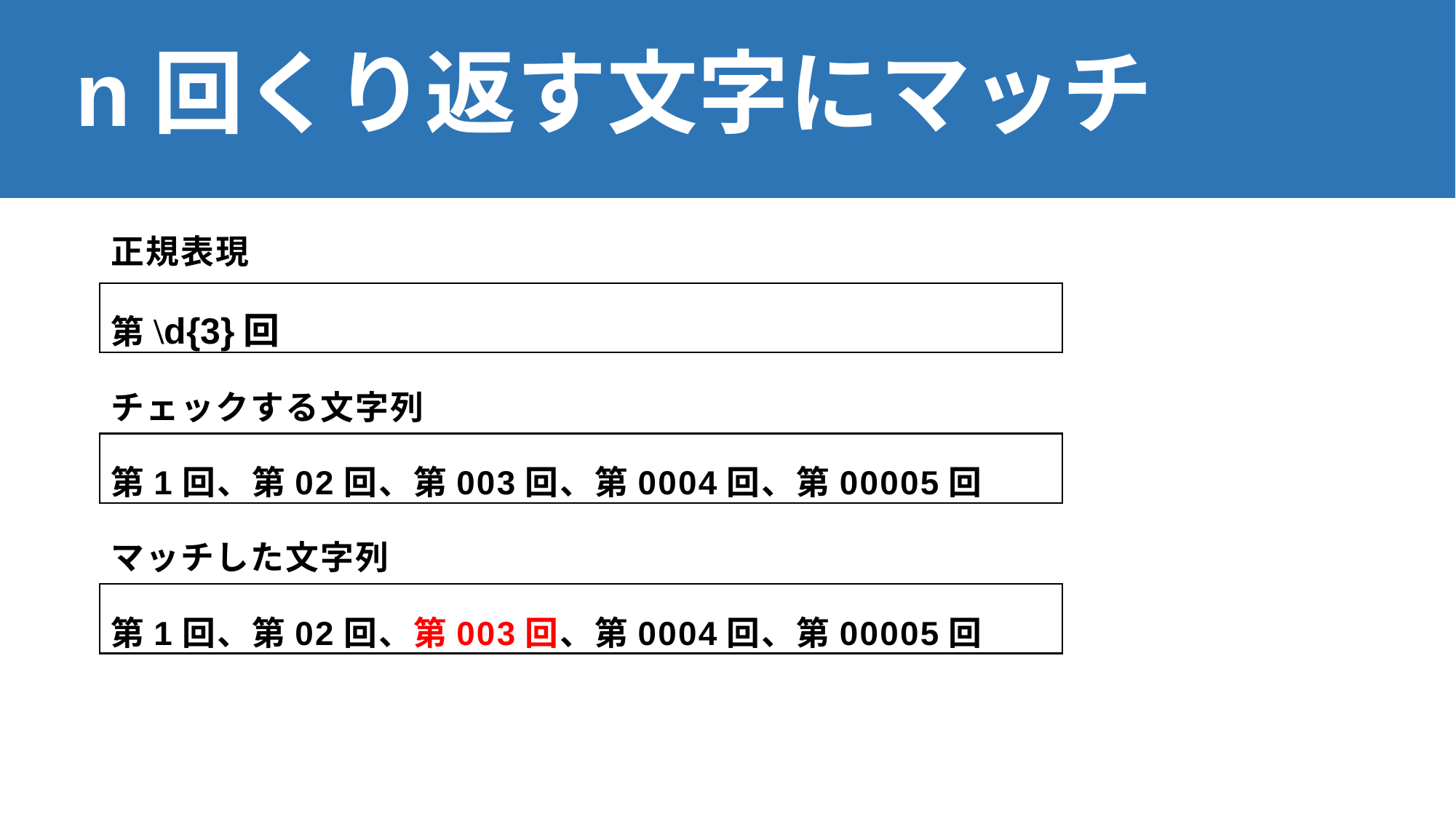

# n回くり返す文字にマッチ
正規表現
第\d{3}回
チェックする文字列
第1回、第02回、第003回、第0004回、第00005回
マッチした文字列
第1回、第02回、第003回、第0004回、第00005回